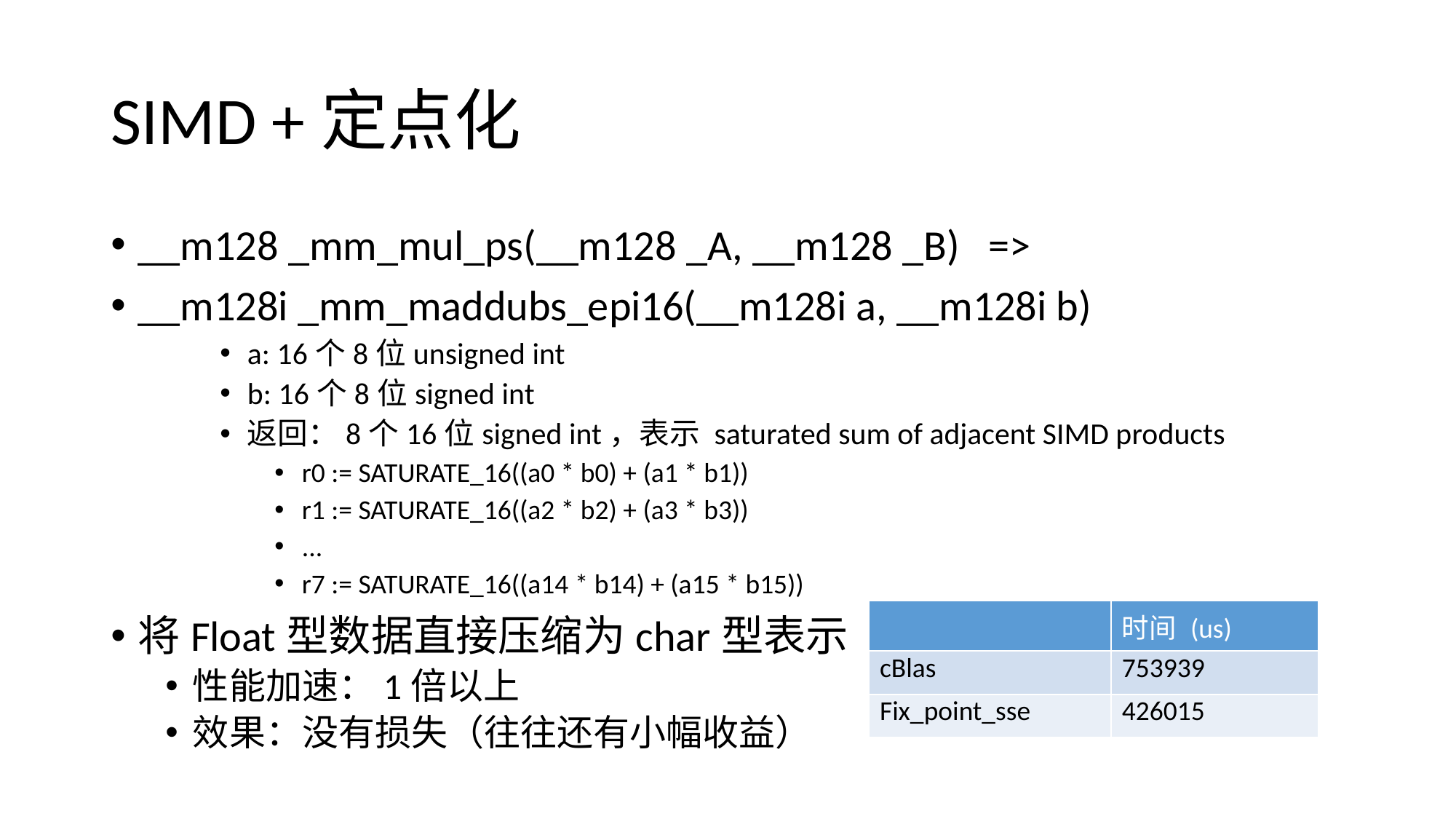

# SIMD +定点化
__m128 _mm_mul_ps(__m128 _A, __m128 _B)   =>
__m128i _mm_maddubs_epi16(__m128i a, __m128i b)
a: 16个8位unsigned int
b: 16个8位signed int
返回：8个16位signed int，表示 saturated sum of adjacent SIMD products
r0 := SATURATE_16((a0 * b0) + (a1 * b1))
r1 := SATURATE_16((a2 * b2) + (a3 * b3))
...
r7 := SATURATE_16((a14 * b14) + (a15 * b15))
将Float型数据直接压缩为char型表示
性能加速：1倍以上
效果：没有损失（往往还有小幅收益）

|  | 时间 (us) |
| --- | --- |
| cBlas | 753939 |
| Fix\_point\_sse | 426015 |